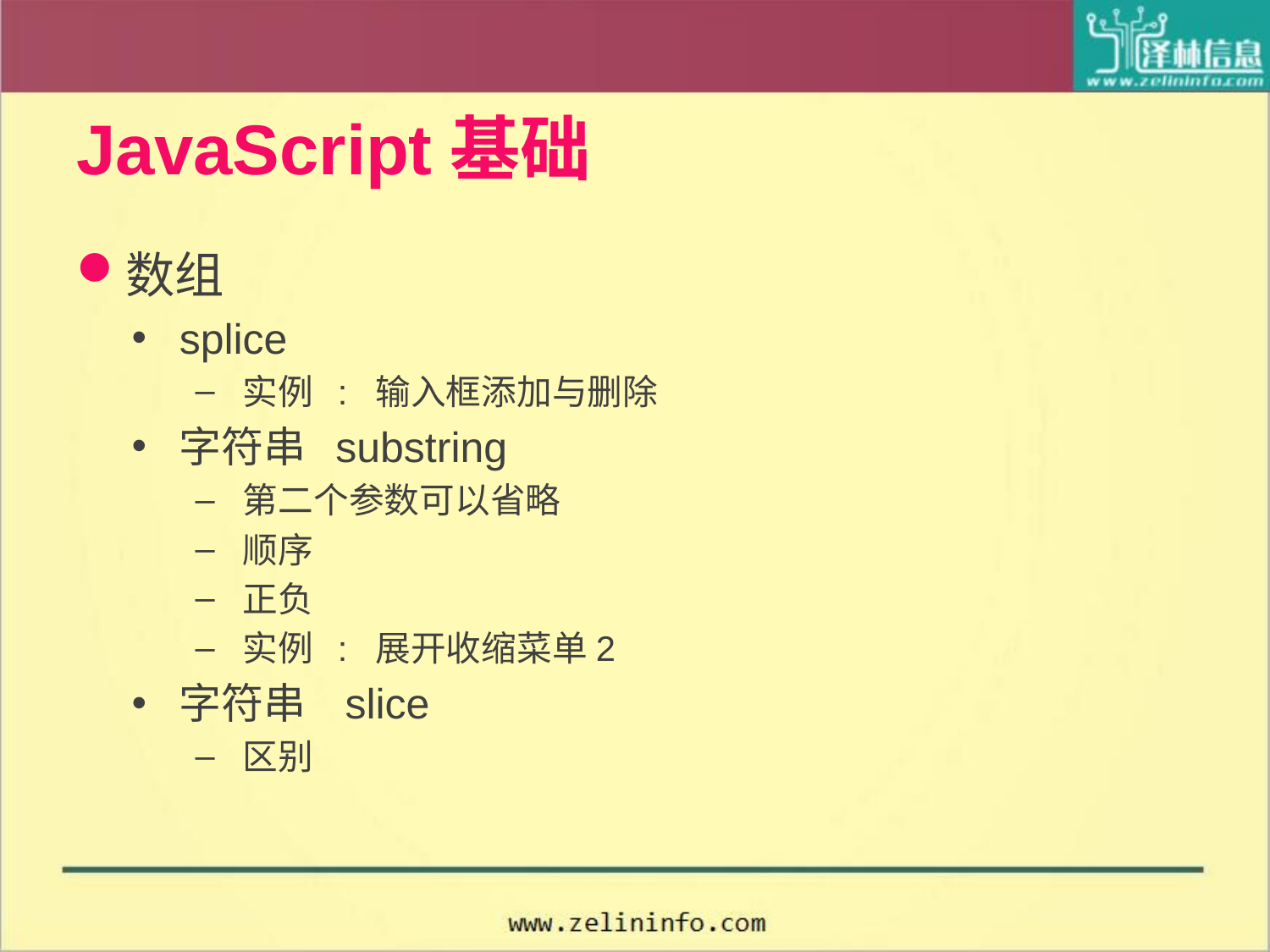

# JavaScript基础
数组
splice
实例  :  输入框添加与删除
字符串  substring
第二个参数可以省略
顺序
正负
实例  :  展开收缩菜单2
字符串   slice
区别